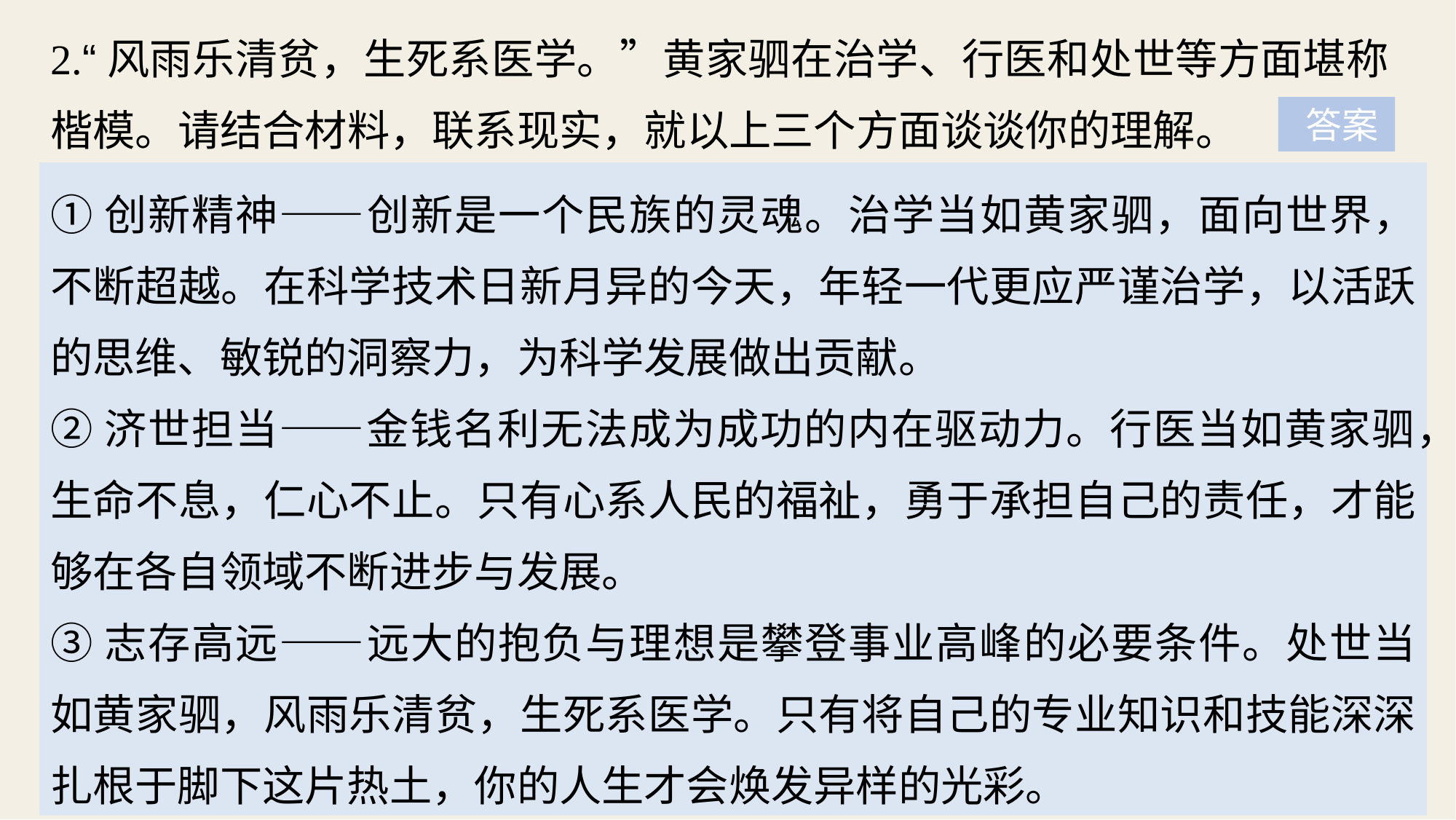

2.“风雨乐清贫，生死系医学。”黄家驷在治学、行医和处世等方面堪称楷模。请结合材料，联系现实，就以上三个方面谈谈你的理解。
 答案
①创新精神——创新是一个民族的灵魂。治学当如黄家驷，面向世界，不断超越。在科学技术日新月异的今天，年轻一代更应严谨治学，以活跃的思维、敏锐的洞察力，为科学发展做出贡献。
②济世担当——金钱名利无法成为成功的内在驱动力。行医当如黄家驷，生命不息，仁心不止。只有心系人民的福祉，勇于承担自己的责任，才能够在各自领域不断进步与发展。
③志存高远——远大的抱负与理想是攀登事业高峰的必要条件。处世当如黄家驷，风雨乐清贫，生死系医学。只有将自己的专业知识和技能深深扎根于脚下这片热土，你的人生才会焕发异样的光彩。